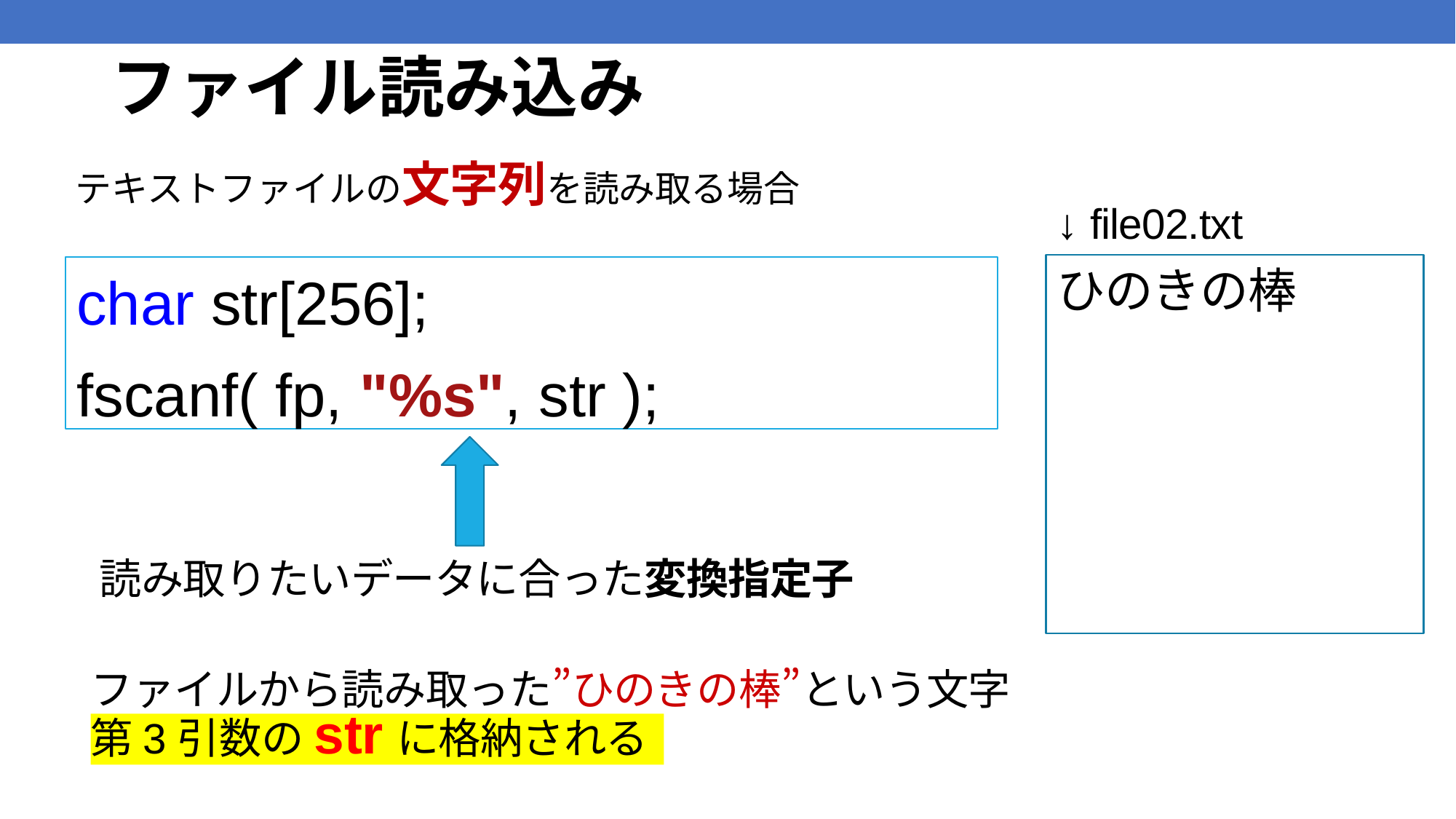

# ファイル読み込み
テキストファイルの文字列を読み取る場合
↓ file02.txt
ひのきの棒

char str[256];
fscanf( fp, "%s", str );

読み取りたいデータに合った変換指定子
ファイルから読み取った”ひのきの棒”という文字列は
第3引数のstrに格納される